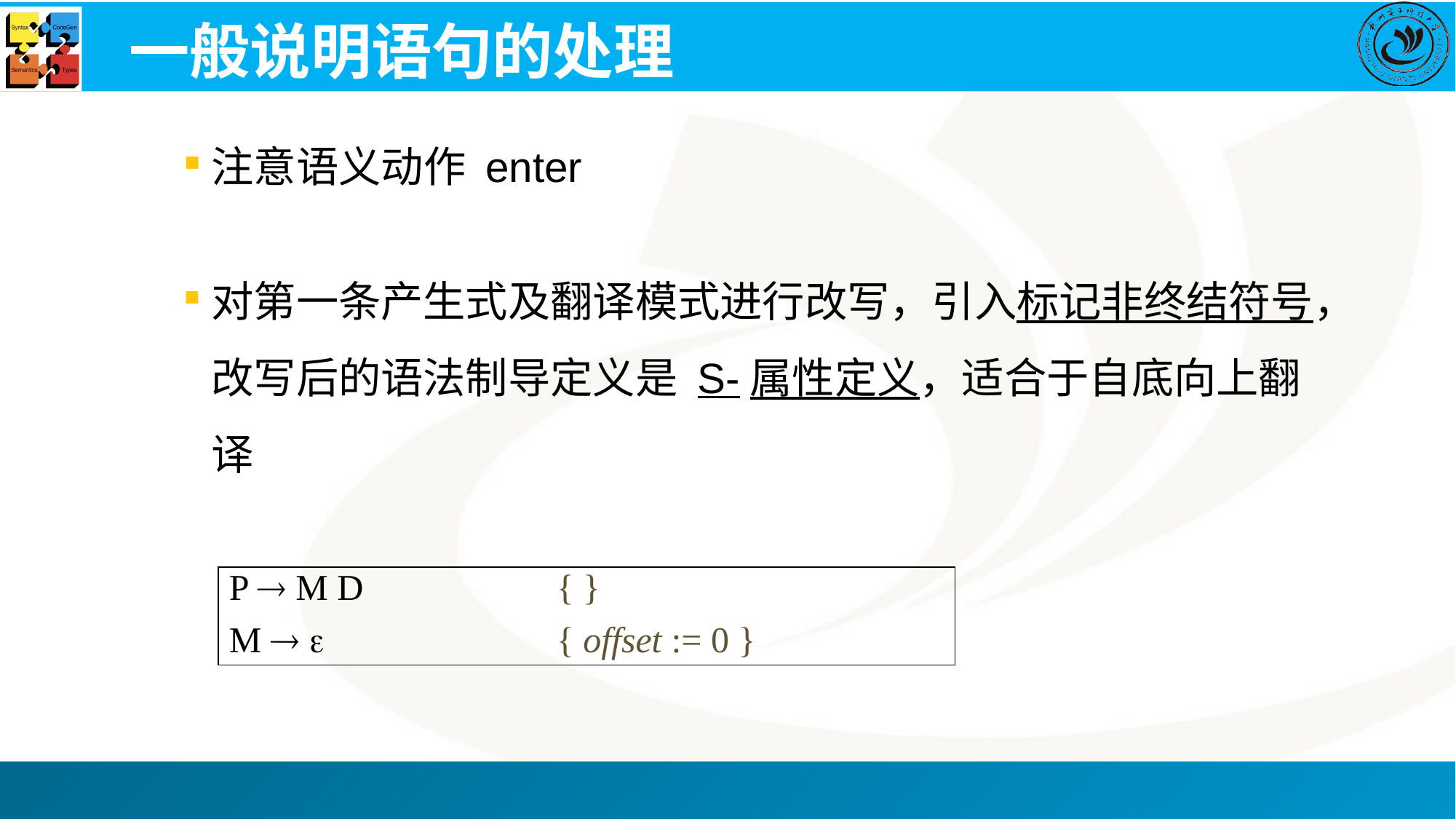

# 一般说明语句的处理
注意语义动作 enter
对第一条产生式及翻译模式进行改写，引入标记非终结符号，改写后的语法制导定义是 S-属性定义，适合于自底向上翻译
P → M D 		{ }
M → ε			{ offset := 0 }
13